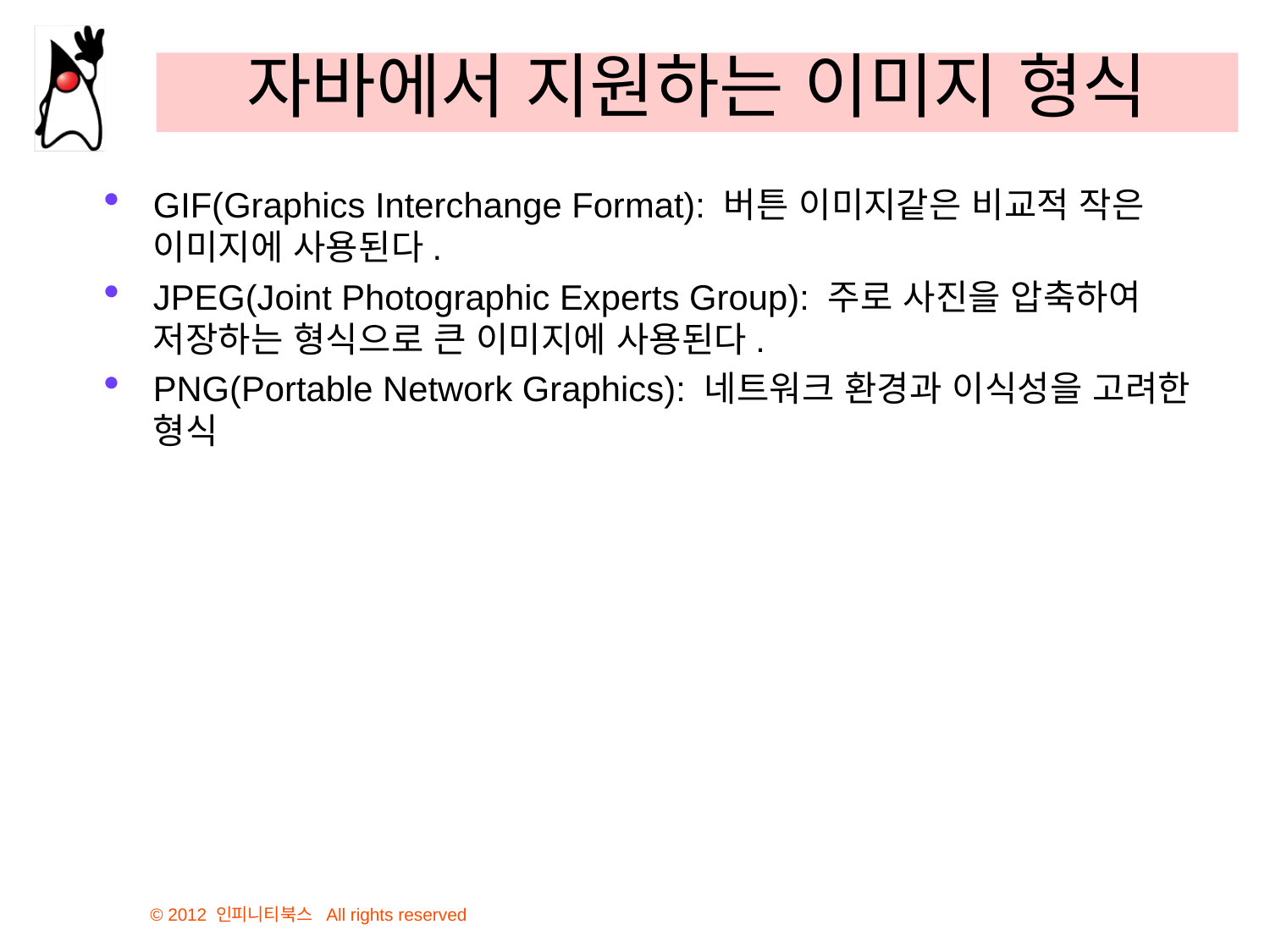

# 자바에서 지원하는 이미지 형식
GIF(Graphics Interchange Format): 버튼 이미지같은 비교적 작은 이미지에 사용된다.
JPEG(Joint Photographic Experts Group): 주로 사진을 압축하여 저장하는 형식으로 큰 이미지에 사용된다.
PNG(Portable Network Graphics): 네트워크 환경과 이식성을 고려한 형식